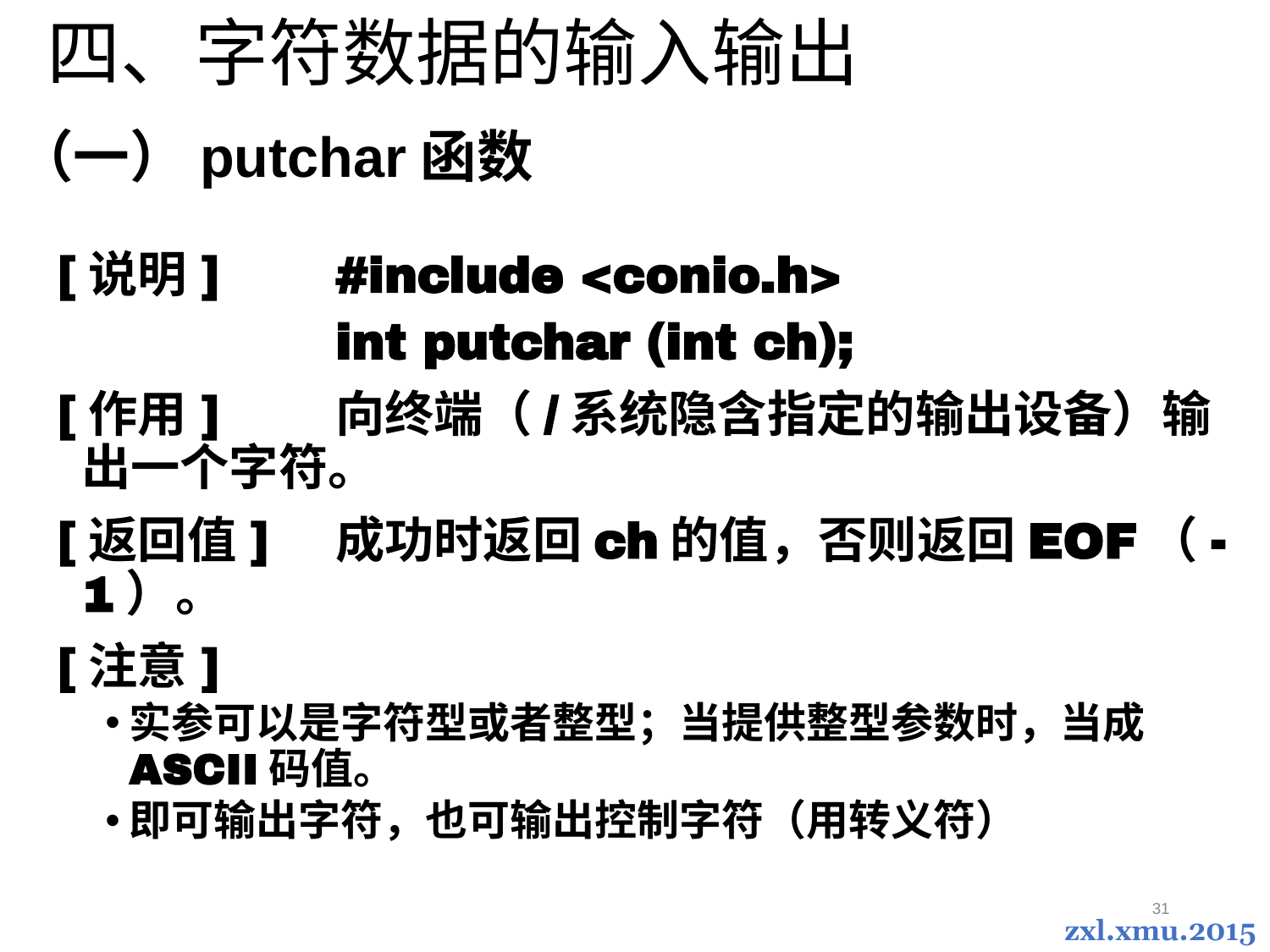

四、字符数据的输入输出
# （一）putchar函数
[说明]	#include <conio.h>
		　　	int putchar (int ch);
[作用]	向终端（/系统隐含指定的输出设备）输出一个字符。
[返回值]	成功时返回ch的值，否则返回EOF（-1）。
[注意]
实参可以是字符型或者整型；当提供整型参数时，当成ASCII码值。
即可输出字符，也可输出控制字符（用转义符）
31